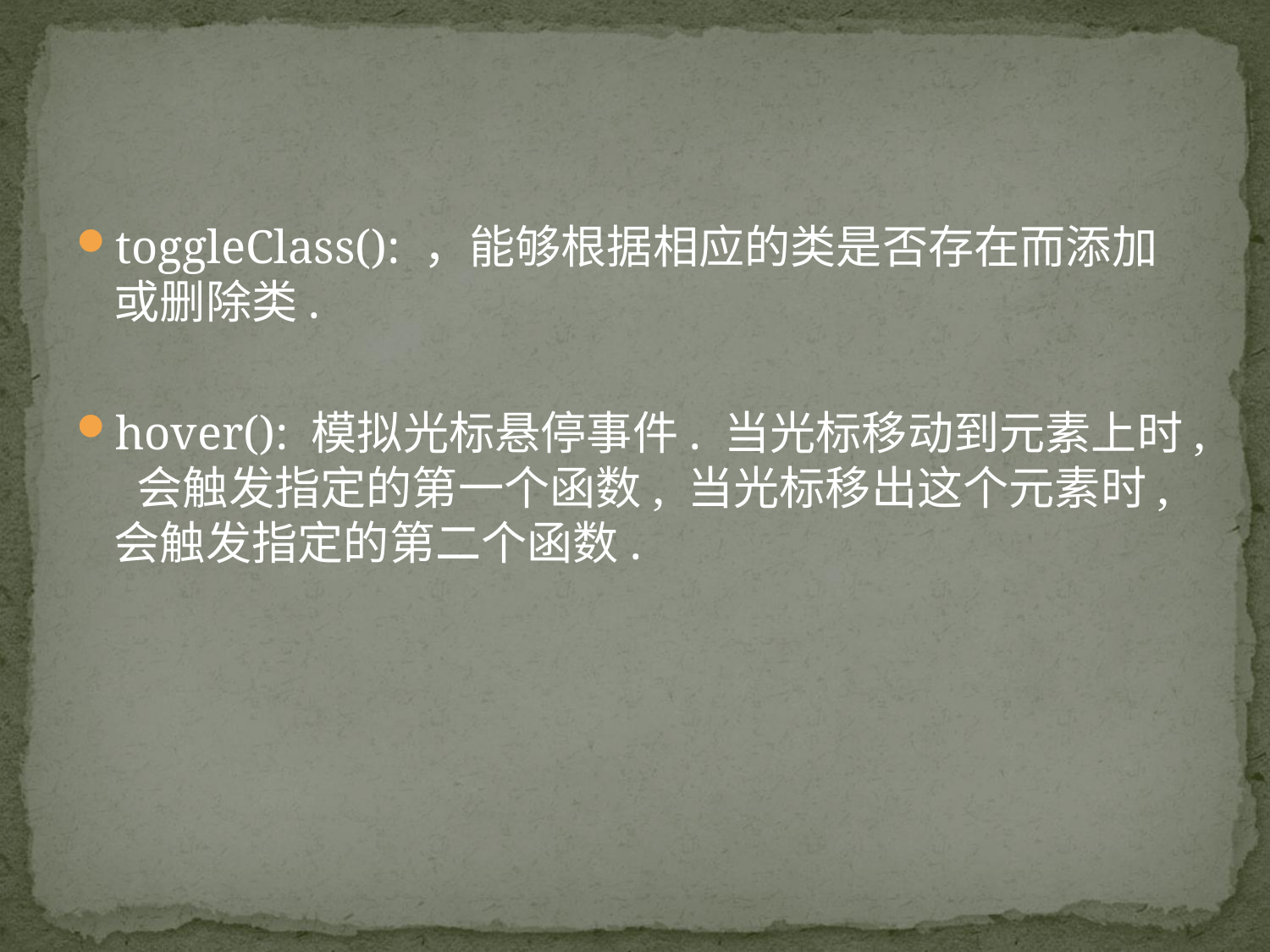

#
toggleClass(): ，能够根据相应的类是否存在而添加或删除类.

hover(): 模拟光标悬停事件. 当光标移动到元素上时, 会触发指定的第一个函数, 当光标移出这个元素时, 会触发指定的第二个函数.